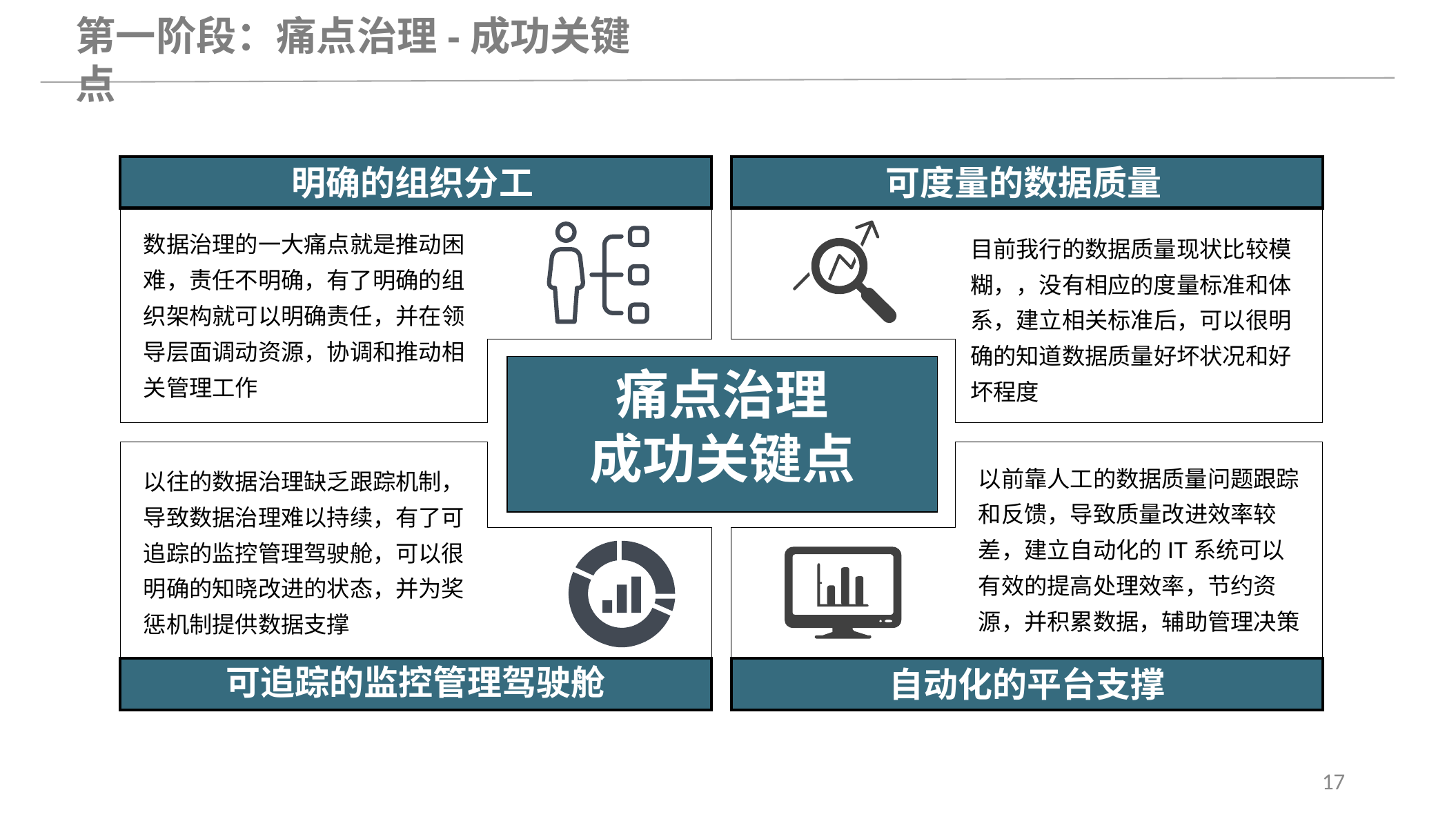

第一阶段：痛点治理-成功关键点

明确的组织分工
可度量的数据质量
数据治理的一大痛点就是推动困难，责任不明确，有了明确的组织架构就可以明确责任，并在领导层面调动资源，协调和推动相关管理工作
目前我行的数据质量现状比较模糊，，没有相应的度量标准和体系，建立相关标准后，可以很明确的知道数据质量好坏状况和好坏程度
痛点治理
成功关键点

以前靠人工的数据质量问题跟踪和反馈，导致质量改进效率较差，建立自动化的IT系统可以有效的提高处理效率，节约资源，并积累数据，辅助管理决策
以往的数据治理缺乏跟踪机制，导致数据治理难以持续，有了可追踪的监控管理驾驶舱，可以很明确的知晓改进的状态，并为奖惩机制提供数据支撑

可追踪的监控管理驾驶舱
自动化的平台支撑

17